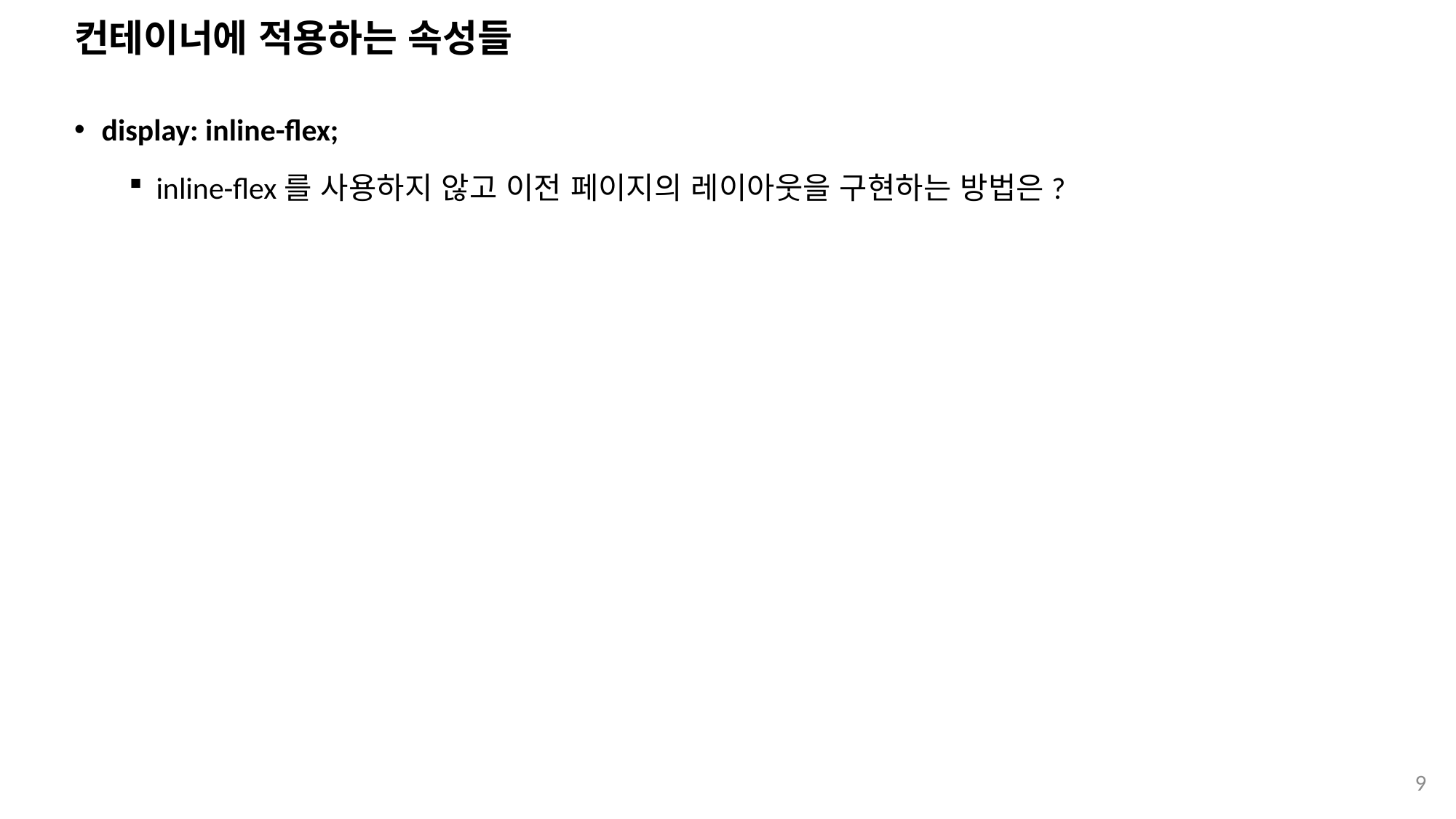

# 컨테이너에 적용하는 속성들
display: inline-flex;
inline-flex를 사용하지 않고 이전 페이지의 레이아웃을 구현하는 방법은?
 <div class="outer">
      <div class="container">
        <div class="item">AAA</div>
        <div class="item">BBBBBBBBBBB</div>
        <div class="item">CCCCC</div>
      </div>
      <div class="container">
        <div class="item">AAA</div>
        <div class="item">BBBBBBBBBBB</div>
        <div class="item">CCCCC</div>
      </div>
    </div>
.outer {
  display: flex;
}
9